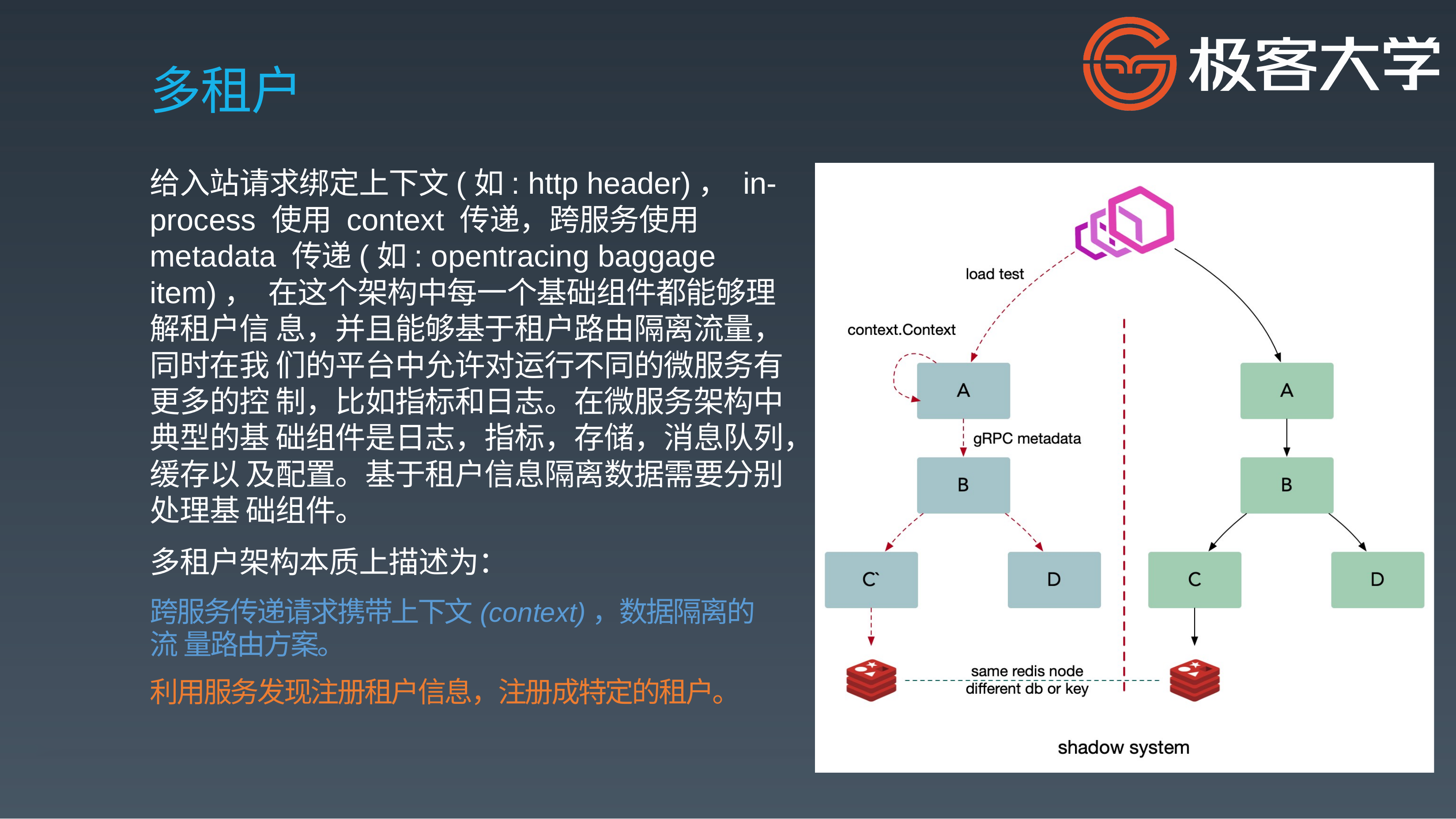

# 多租户
给入站请求绑定上下文(如: http header)， in-  process 使用 context 传递，跨服务使用 metadata 传递(如: opentracing baggage item)，  在这个架构中每一个基础组件都能够理解租户信 息，并且能够基于租户路由隔离流量，同时在我 们的平台中允许对运行不同的微服务有更多的控 制，比如指标和日志。在微服务架构中典型的基 础组件是日志，指标，存储，消息队列，缓存以 及配置。基于租户信息隔离数据需要分别处理基 础组件。
多租户架构本质上描述为：
跨服务传递请求携带上下文(context)，数据隔离的流 量路由方案。
利用服务发现注册租户信息，注册成特定的租户。